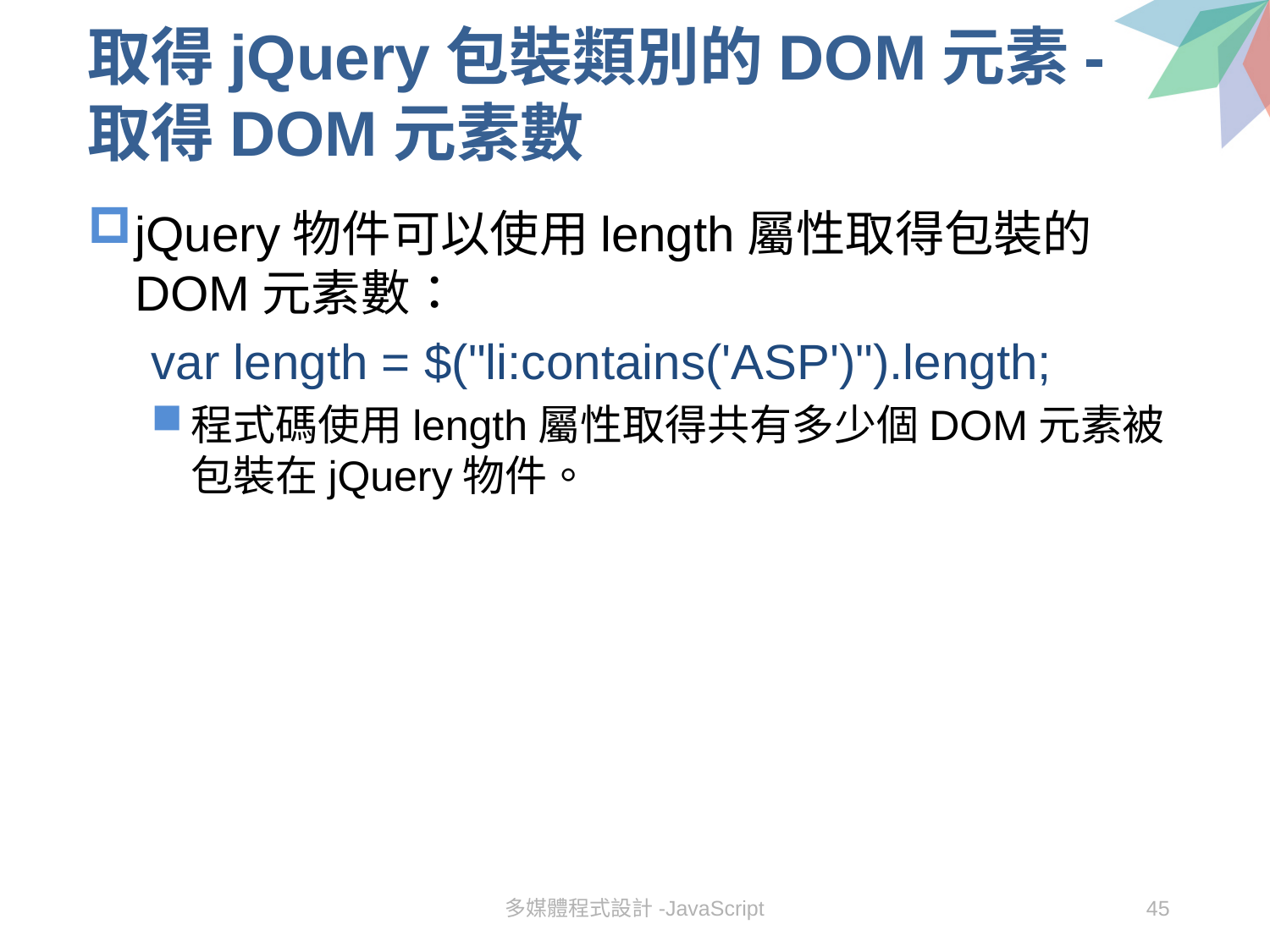

# 取得jQuery包裝類別的DOM元素-取得DOM元素數
jQuery物件可以使用length屬性取得包裝的DOM元素數：
var length = $("li:contains('ASP')").length;
程式碼使用length屬性取得共有多少個DOM元素被包裝在jQuery物件。
多媒體程式設計-JavaScript
45